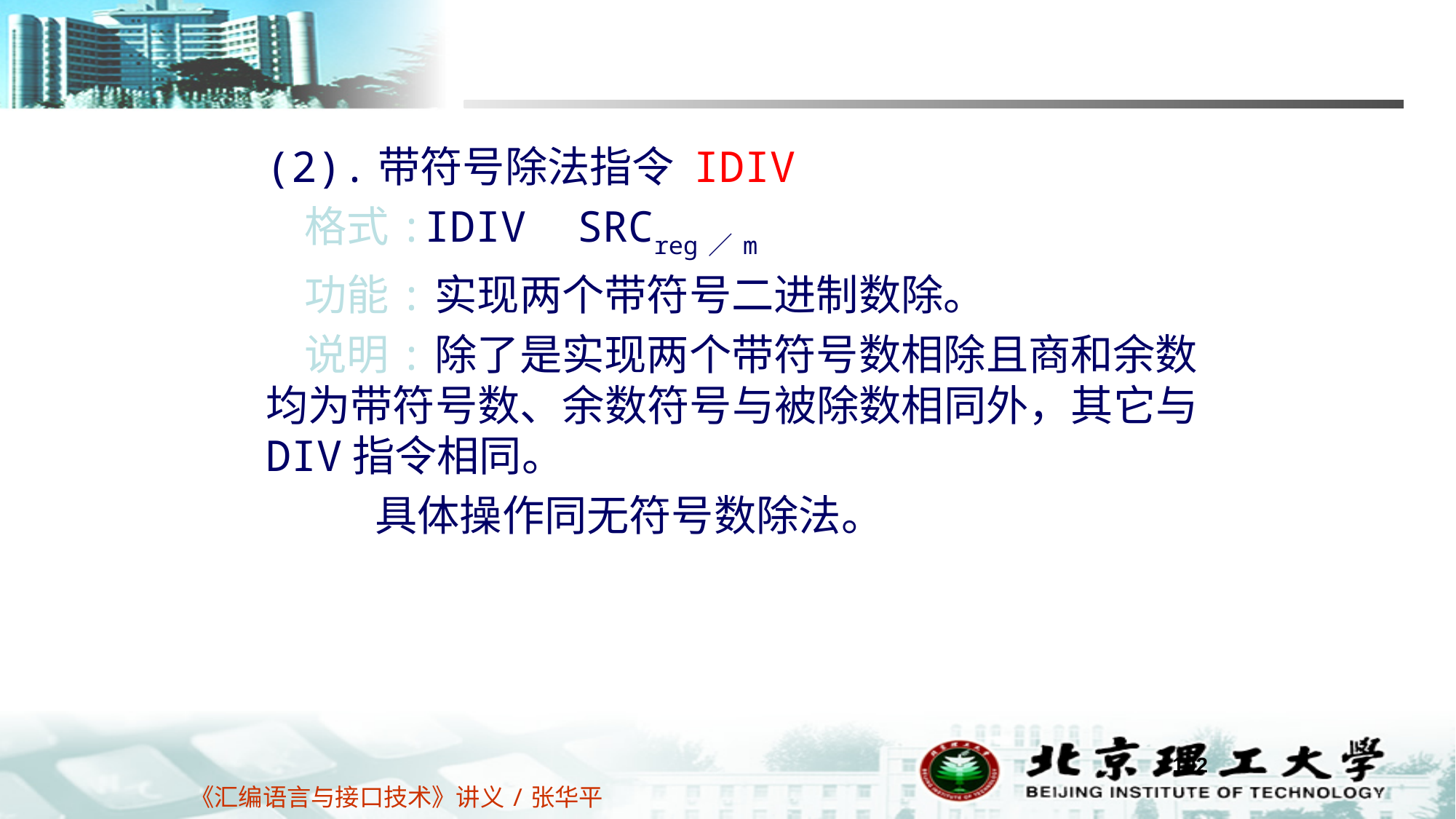

(2).带符号除法指令 IDIV
   格式:IDIV  SRCreg／m
   功能:实现两个带符号二进制数除。
   说明:除了是实现两个带符号数相除且商和余数均为带符号数、余数符号与被除数相同外，其它与DIV指令相同。
	具体操作同无符号数除法。
102